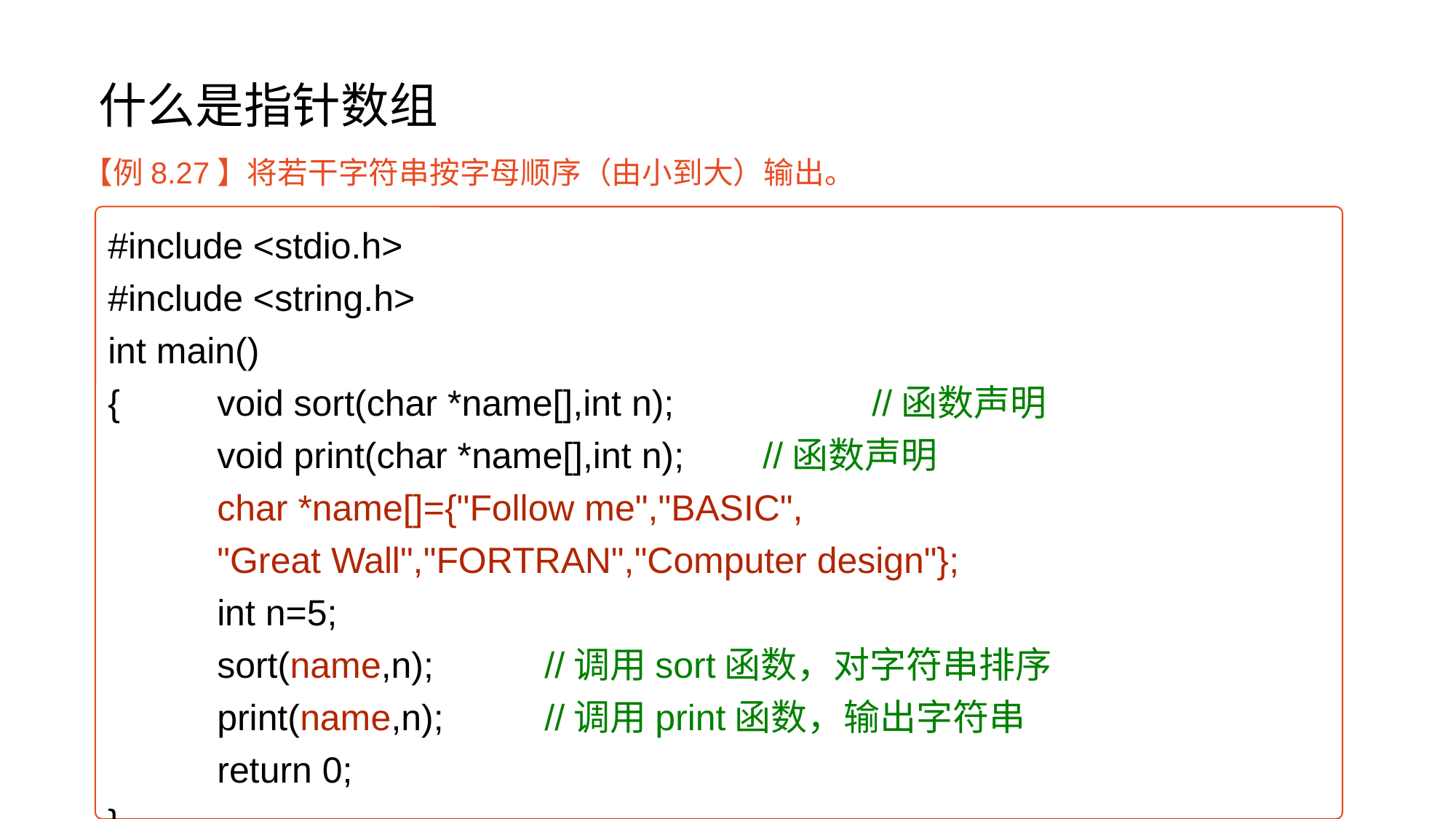

# 什么是指针数组
【例8.27】将若干字符串按字母顺序（由小到大）输出。
#include <stdio.h>
#include <string.h>
int main()
{	void sort(char *name[],int n);		//函数声明
	void print(char *name[],int n);	//函数声明
	char *name[]={"Follow me","BASIC",
	"Great Wall","FORTRAN","Computer design"};
	int n=5;
	sort(name,n); 	//调用sort函数，对字符串排序
	print(name,n);	//调用print函数，输出字符串
	return 0;
}